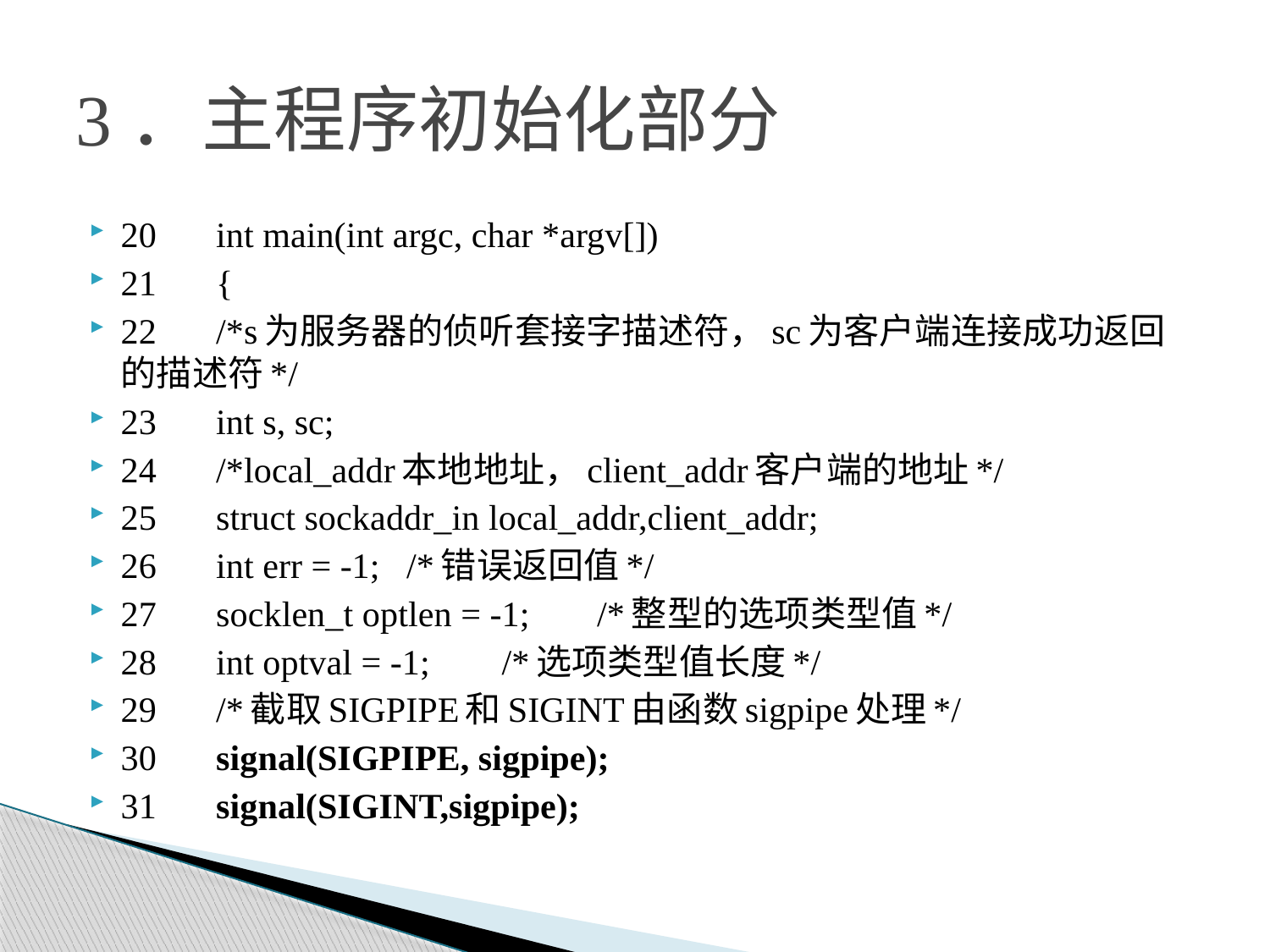

# 3．主程序初始化部分
20	int main(int argc, char *argv[])
21	{
22	/*s为服务器的侦听套接字描述符，sc为客户端连接成功返回的描述符*/
23		int s, sc;
24		/*local_addr本地地址，client_addr客户端的地址*/
25		struct sockaddr_in local_addr,client_addr;
26		int err = -1; 		/*错误返回值*/
27		socklen_t optlen = -1;	/*整型的选项类型值*/
28		int optval = -1;		/*选项类型值长度*/
29		/*截取SIGPIPE和SIGINT由函数sigpipe处理*/
30		signal(SIGPIPE, sigpipe);
31		signal(SIGINT,sigpipe);